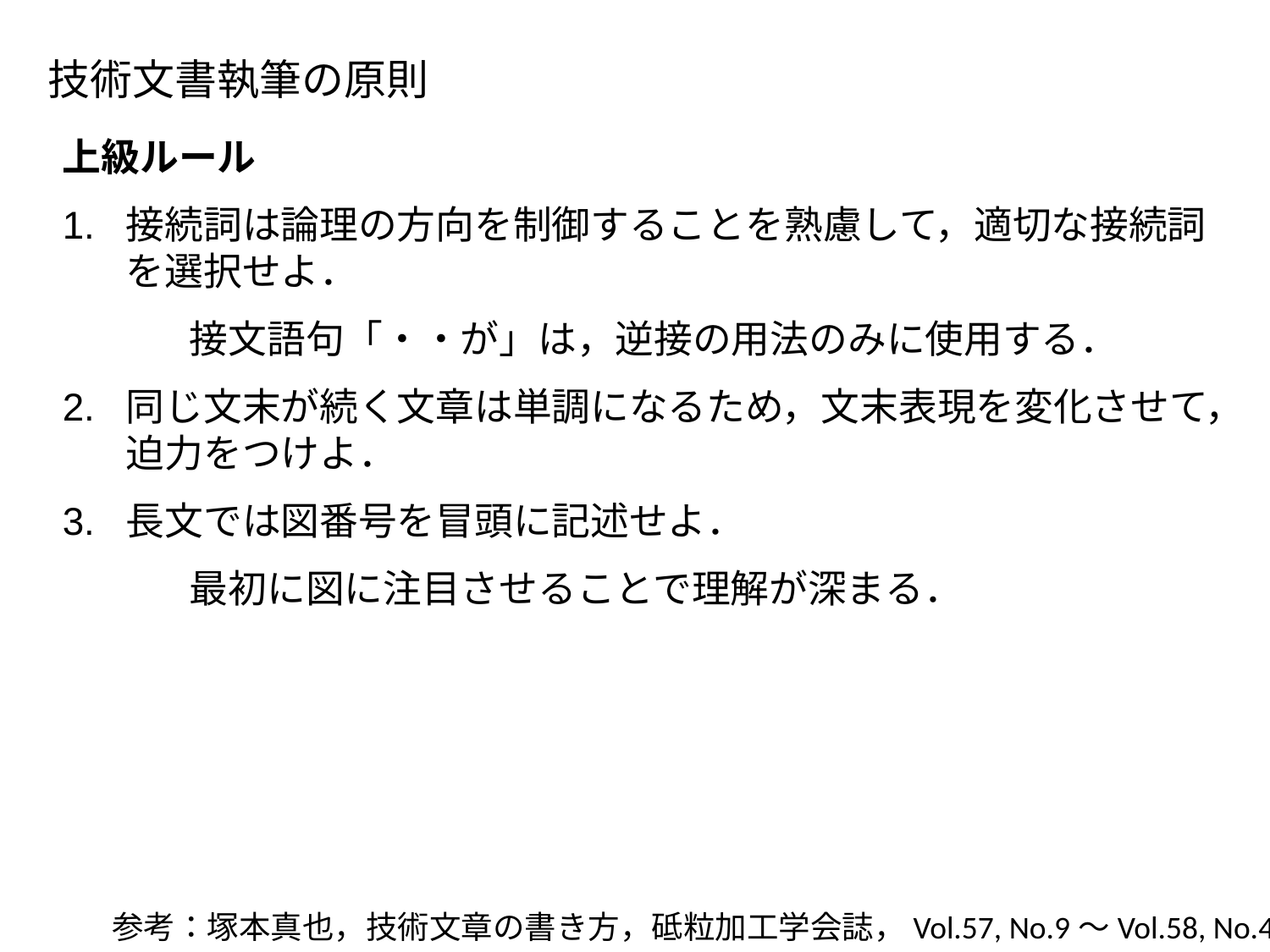

技術文書執筆の原則
上級ルール
接続詞は論理の方向を制御することを熟慮して，適切な接続詞を選択せよ．
	接文語句「・・が」は，逆接の用法のみに使用する．
同じ文末が続く文章は単調になるため，文末表現を変化させて，迫力をつけよ．
長文では図番号を冒頭に記述せよ．
	最初に図に注目させることで理解が深まる．
参考：塚本真也，技術文章の書き方，砥粒加工学会誌，Vol.57, No.9～Vol.58, No.4.